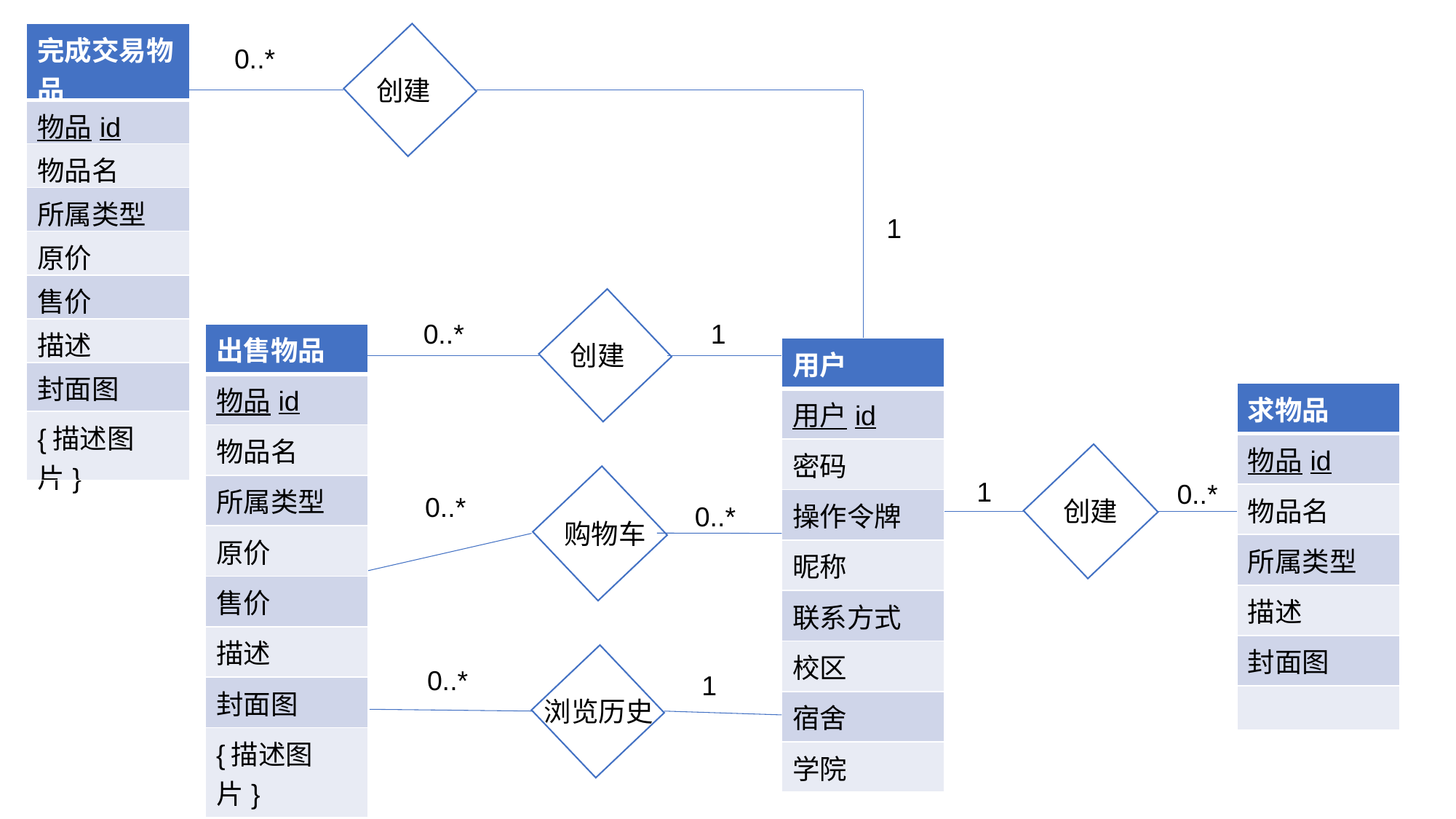

| 完成交易物品 |
| --- |
| 物品id |
| 物品名 |
| 所属类型 |
| 原价 |
| 售价 |
| 描述 |
| 封面图 |
| {描述图片} |
0..*

创建
1

0..*
1
| 出售物品 |
| --- |
| 物品id |
| 物品名 |
| 所属类型 |
| 原价 |
| 售价 |
| 描述 |
| 封面图 |
| {描述图片} |
创建
| 用户 |
| --- |
| 用户id |
| 密码 |
| 操作令牌 |
| 昵称 |
| 联系方式 |
| 校区 |
| 宿舍 |
| 学院 |
| 求物品 |
| --- |
| 物品id |
| 物品名 |
| 所属类型 |
| 描述 |
| 封面图 |
|  |

1
0..*
0..*

创建
0..*
购物车
0..*
1

浏览历史